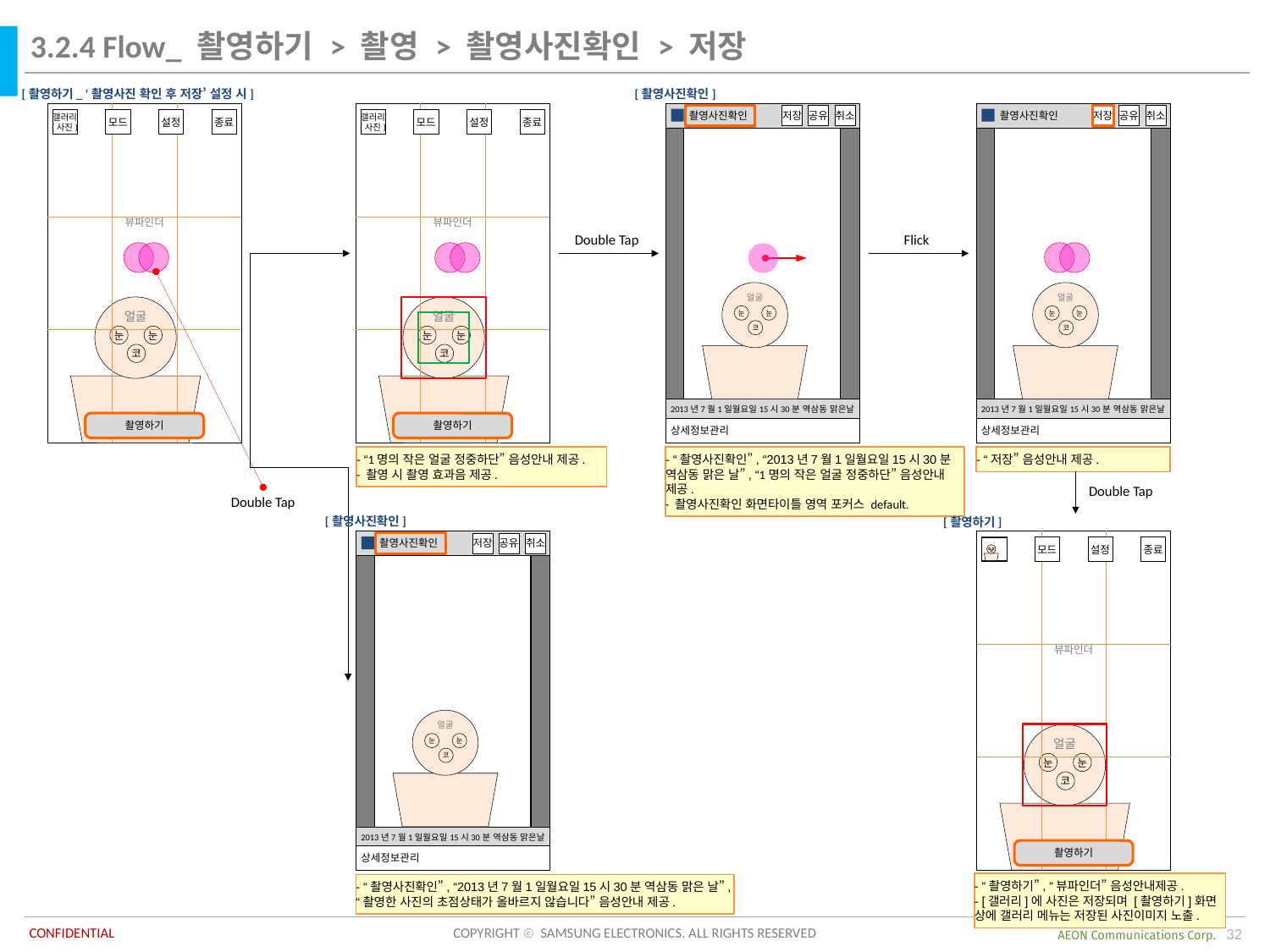

3.2.4 Flow_ 촬영하기 > 촬영 > 촬영사진확인 > 저장
[촬영하기_ ‘촬영사진 확인 후 저장’ 설정 시]
[촬영사진확인]

         촬영사진확인

저장
공유
취소

_이미지_
2013년7월1일월요일15시30분 역삼동 맑은날
상세정보관리

         촬영사진확인

저장
공유
취소

_이미지_
2013년7월1일월요일15시30분 역삼동 맑은날
상세정보관리
뷰파인더

갤러리
(사진)
모드
설정
종료
촬영하기
뷰파인더

갤러리
(사진)
모드
설정
종료
촬영하기

얼굴
눈
눈
코

얼굴
눈
눈
코

Double Tap
Flick

얼굴
눈
눈
코

얼굴
눈
눈
코

- “1명의 작은 얼굴 정중하단” 음성안내 제공.
- 촬영 시 촬영 효과음 제공.
- “촬영사진확인”, “2013년7월1일월요일15시30분 역삼동 맑은 날”, “1명의 작은 얼굴 정중하단” 음성안내 제공.
- 촬영사진확인 화면타이틀 영역 포커스 default.
- “저장” 음성안내 제공.
Double Tap
Double Tap
[촬영사진확인]
[촬영하기]

         촬영사진확인

저장
공유
취소

_이미지_
2013년7월1일월요일15시30분 역삼동 맑은날
상세정보관리
뷰파인더

갤러리
(사진)
모드
설정
종료
촬영하기

얼굴
눈
눈
코

얼굴
눈
눈
코

- “촬영하기”, “뷰파인더” 음성안내제공.
- [갤러리]에 사진은 저장되며 [촬영하기]화면 상에 갤러리 메뉴는 저장된 사진이미지 노출.
- “촬영사진확인”, “2013년7월1일월요일15시30분 역삼동 맑은 날”, “촬영한 사진의 초점상태가 올바르지 않습니다” 음성안내 제공.
32